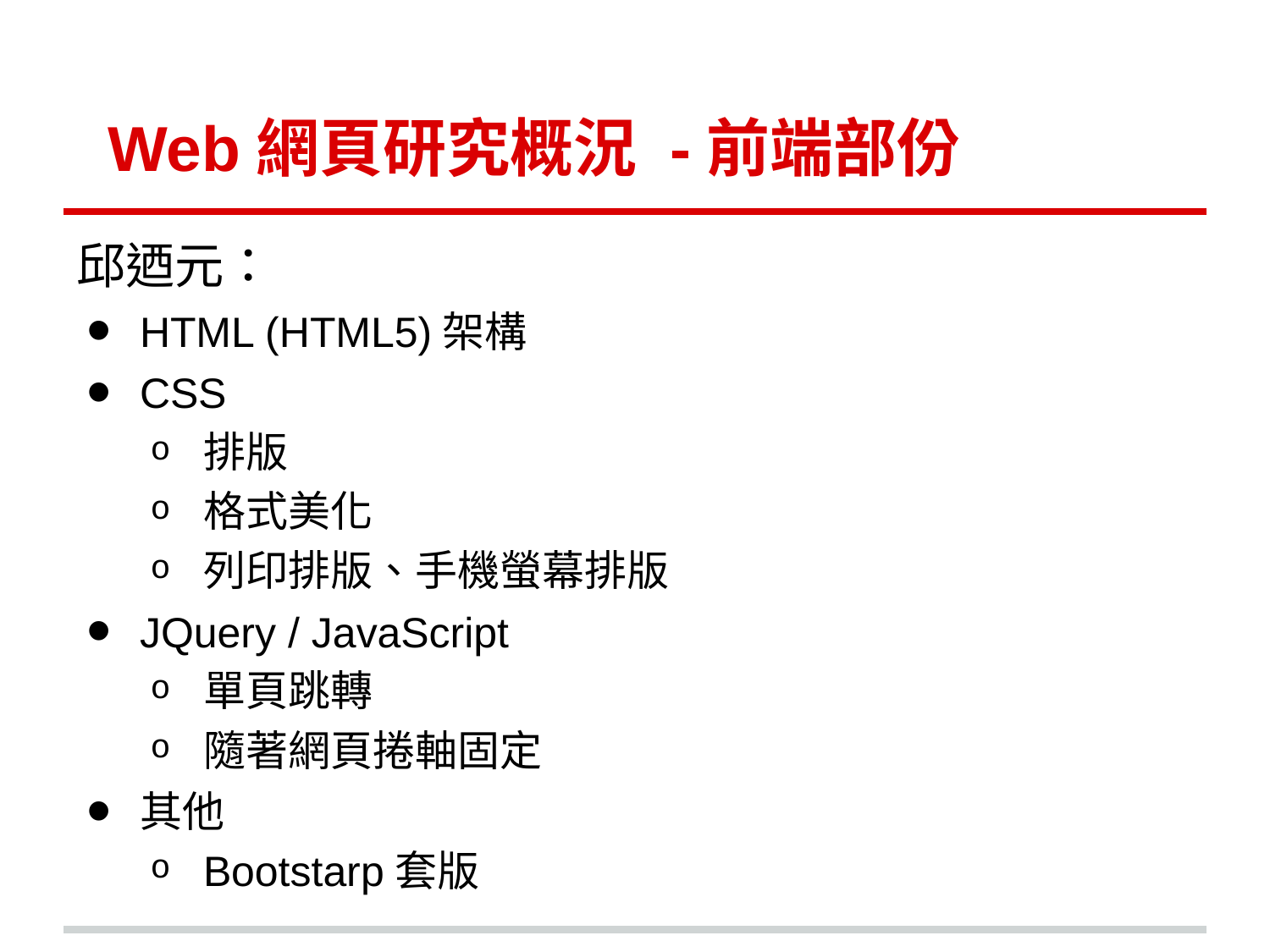

# Web網頁研究概況 -前端部份
邱迺元：
HTML (HTML5)架構
CSS
排版
格式美化
列印排版、手機螢幕排版
JQuery / JavaScript
單頁跳轉
隨著網頁捲軸固定
其他
Bootstarp套版